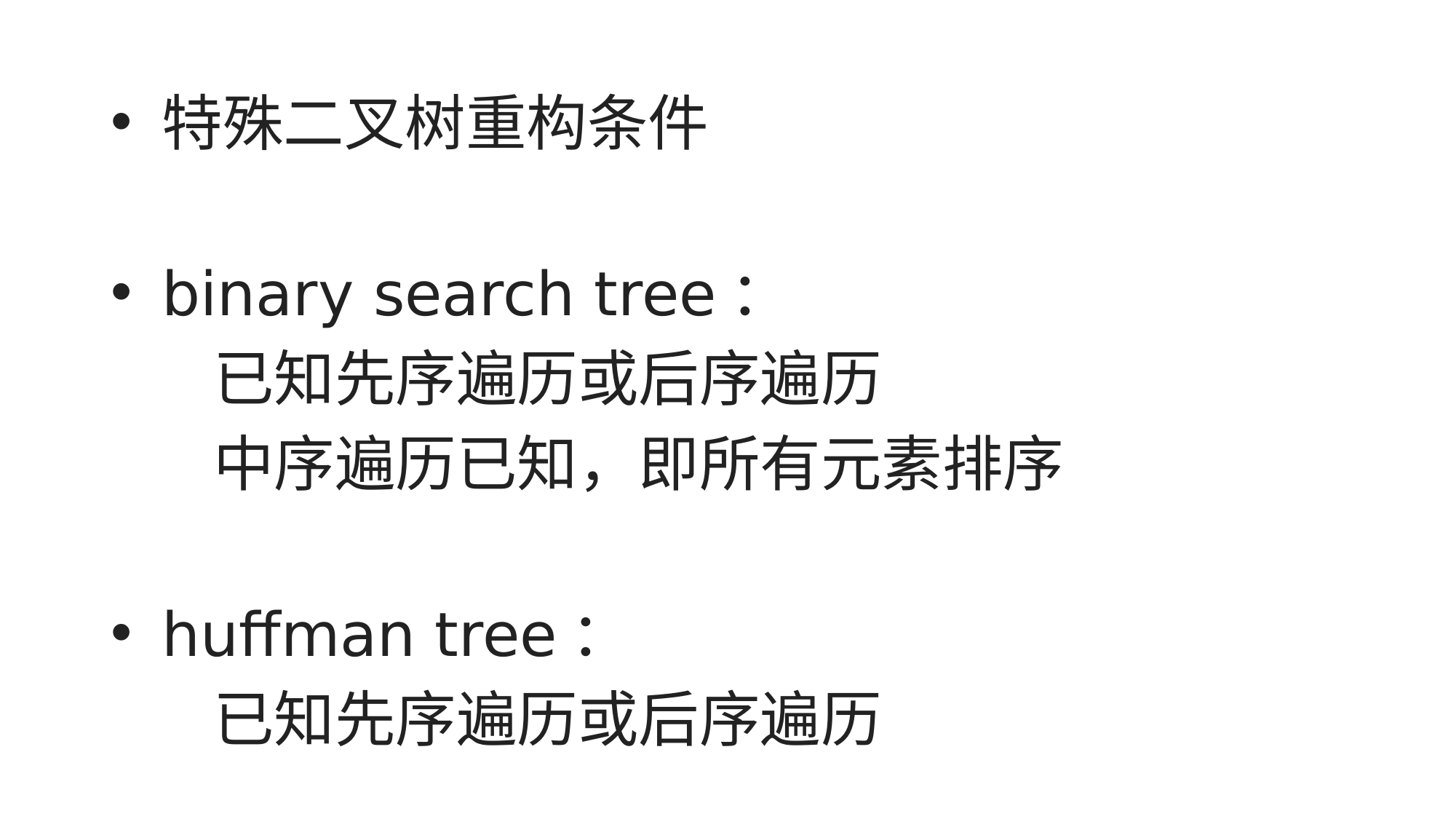

特殊二叉树重构条件

binary search tree：
		已知先序遍历或后序遍历
		中序遍历已知，即所有元素排序

huffman tree：
		已知先序遍历或后序遍历